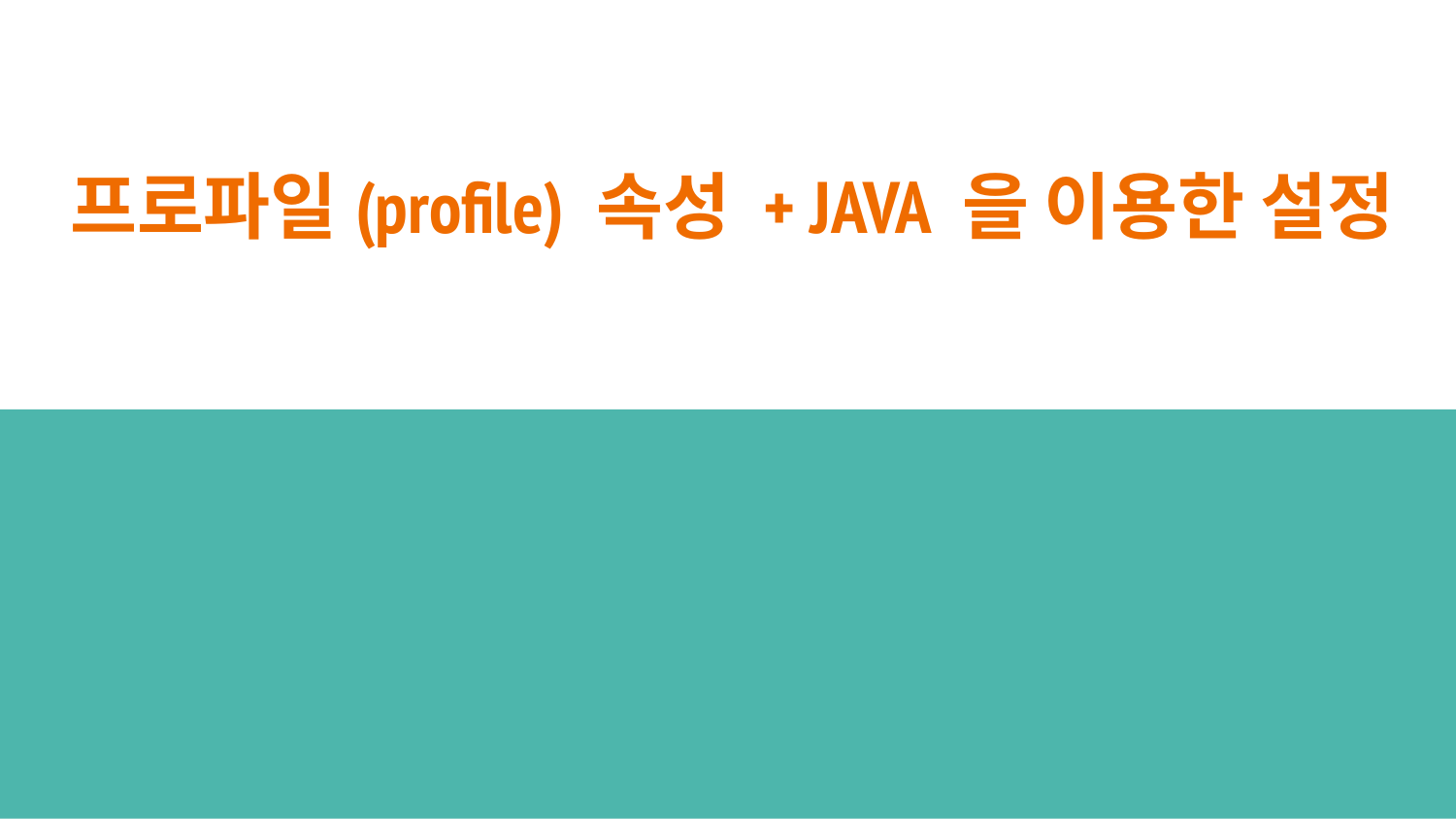

# 프로파일(profile) 속성 + JAVA 을 이용한 설정